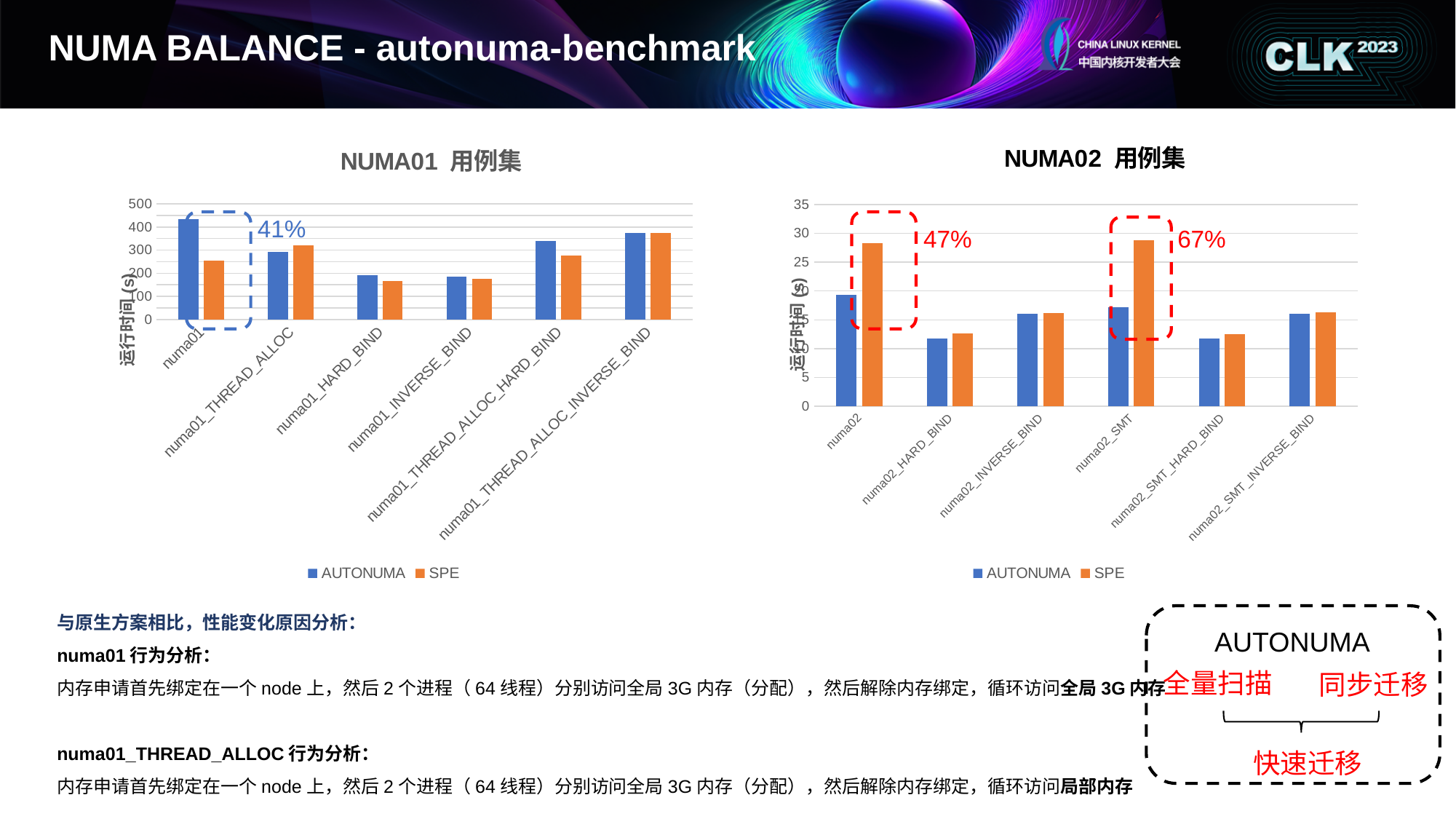

# NUMA BALANCE - autonuma-benchmark

### Chart: NUMA02 用例集

| Category | AUTONUMA | SPE |
|---|---|---|
| numa02 | 19.28 | 28.29 |
| numa02_HARD_BIND | 11.702 | 12.634 |
| numa02_INVERSE_BIND | 16.09 | 16.133999999999997 |
| numa02_SMT | 17.174 | 28.732 |
| numa02_SMT_HARD_BIND | 11.712 | 12.538 |
| numa02_SMT_INVERSE_BIND | 15.99 | 16.272 |

### Chart: NUMA01 用例集

| Category | AUTONUMA | SPE |
|---|---|---|
| numa01 | 434.952 | 254.496 |
| numa01_THREAD_ALLOC | 292.412 | 319.342 |
| numa01_HARD_BIND | 191.796 | 165.824 |
| numa01_INVERSE_BIND | 185.448 | 177.48999999999998 |
| numa01_THREAD_ALLOC_HARD_BIND | 339.242 | 277.76599999999996 |
| numa01_THREAD_ALLOC_INVERSE_BIND | 374.7 | 373.922 |
41%

47%
67%
与原生方案相比，性能变化原因分析：
numa01行为分析：
内存申请首先绑定在一个node上，然后2个进程（64线程）分别访问全局3G内存（分配），然后解除内存绑定，循环访问全局3G内存

numa01_THREAD_ALLOC行为分析：
内存申请首先绑定在一个node上，然后2个进程（64线程）分别访问全局3G内存（分配），然后解除内存绑定，循环访问局部内存

AUTONUMA

全量扫描
同步迁移
快速迁移